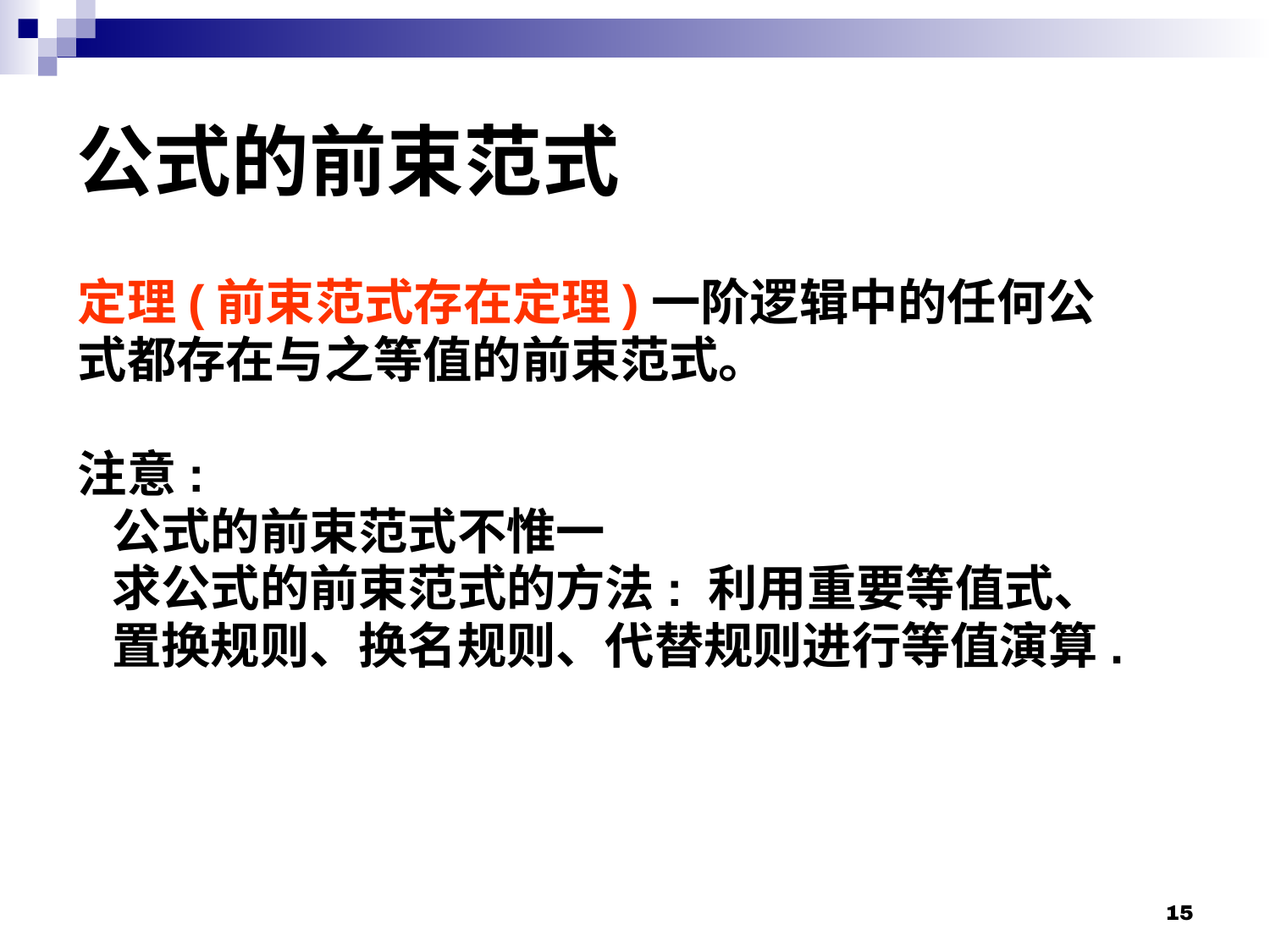

# 公式的前束范式
定理(前束范式存在定理)一阶逻辑中的任何公
式都存在与之等值的前束范式。

注意:
  公式的前束范式不惟一
  求公式的前束范式的方法: 利用重要等值式、
  置换规则、换名规则、代替规则进行等值演算.
15